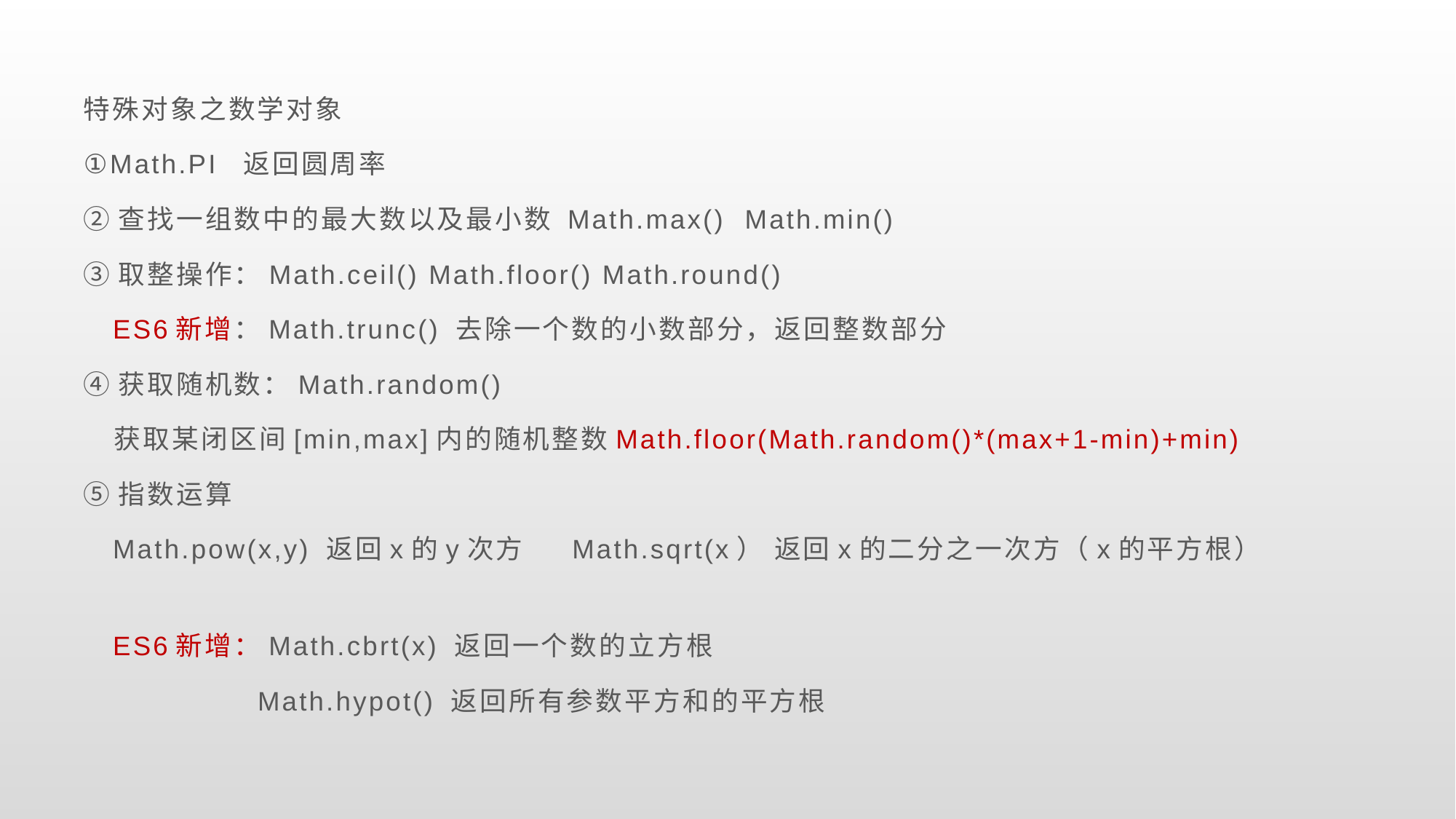

特殊对象之数学对象
①Math.PI  返回圆周率
②查找一组数中的最大数以及最小数 Math.max()  Math.min()
③取整操作：Math.ceil() Math.floor() Math.round()
   ES6新增：Math.trunc() 去除一个数的小数部分，返回整数部分
④获取随机数：Math.random()
   获取某闭区间[min,max]内的随机整数Math.floor(Math.random()*(max+1-min)+min)
⑤指数运算
   Math.pow(x,y) 返回x的y次方     Math.sqrt(x） 返回x的二分之一次方（x的平方根）
   ES6新增：Math.cbrt(x) 返回一个数的立方根
	        Math.hypot() 返回所有参数平方和的平方根